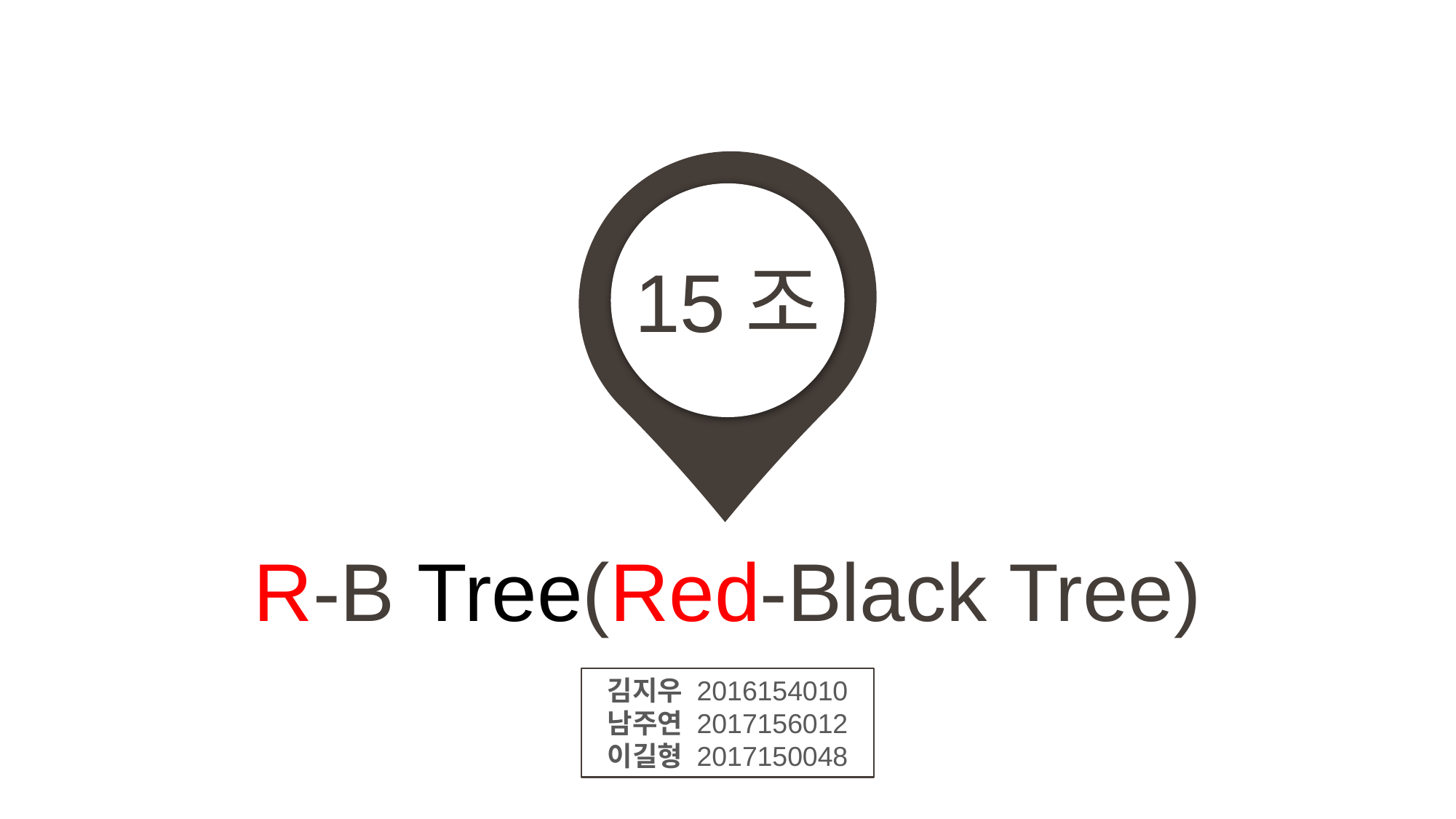

15조
R-B Tree(Red-Black Tree)
김지우 2016154010
남주연 2017156012
이길형 2017150048